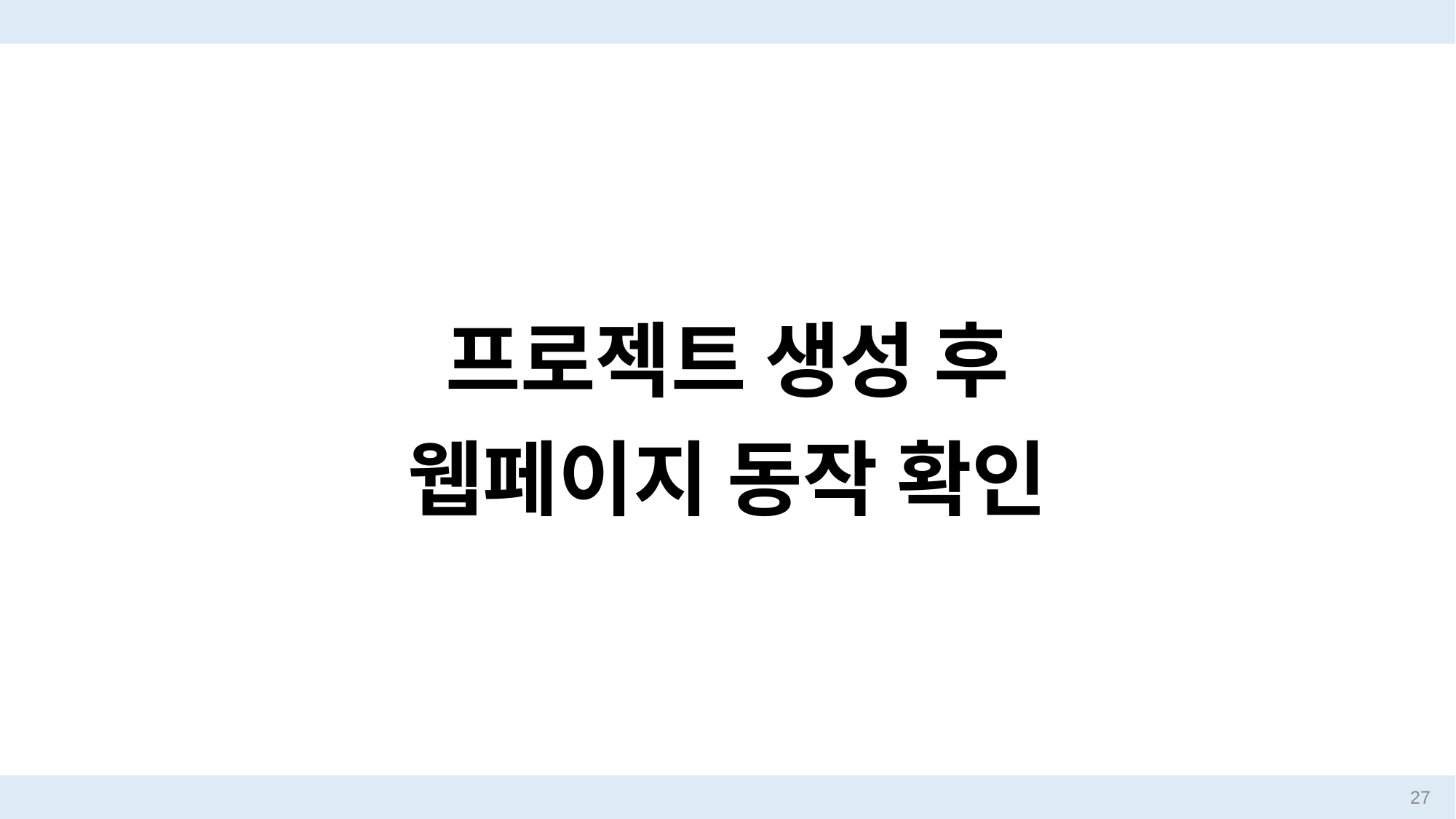

프로젝트 생성 후
웹페이지 동작 확인
27